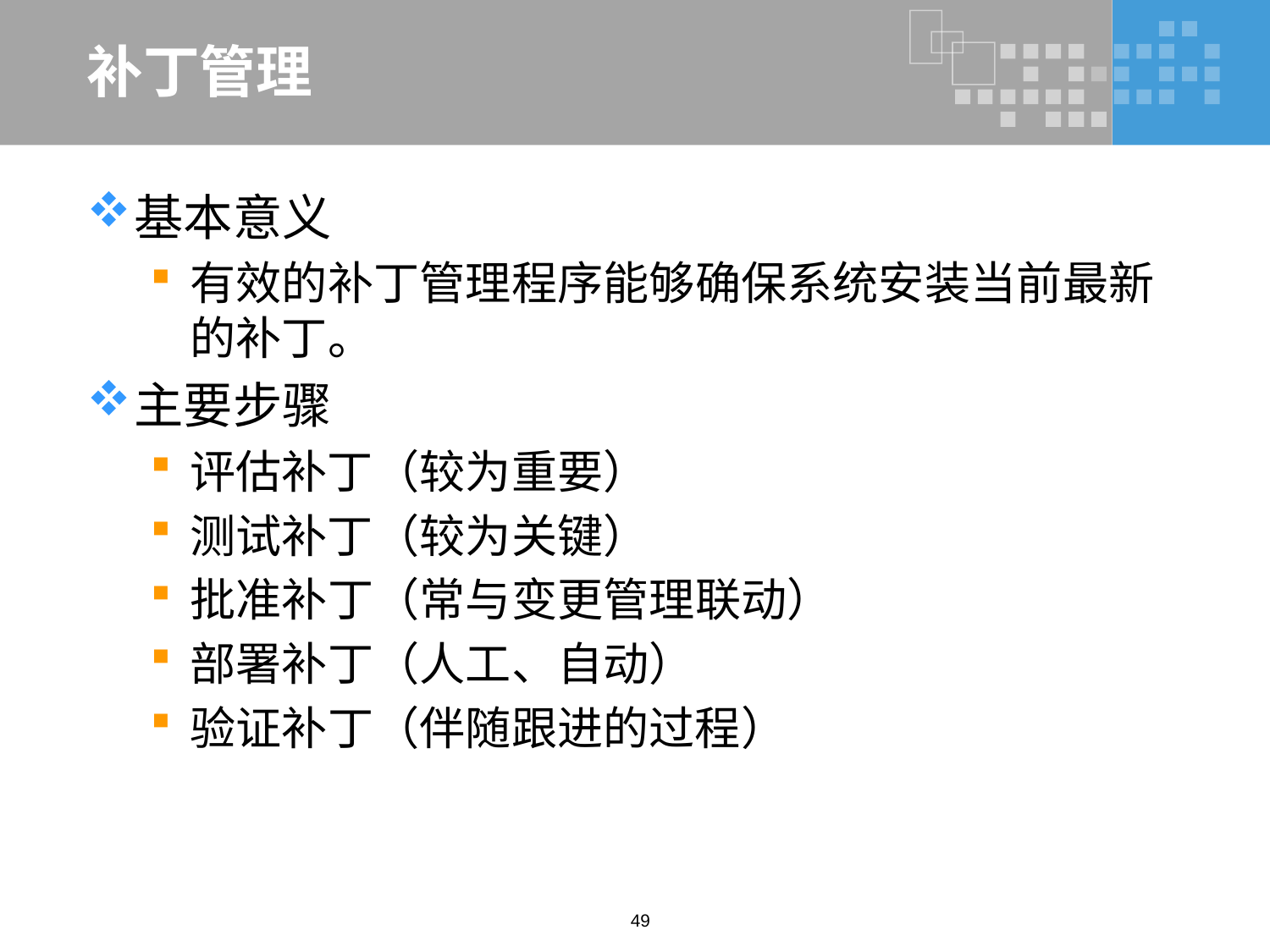

# 补丁管理
基本意义
有效的补丁管理程序能够确保系统安装当前最新的补丁。
主要步骤
评估补丁（较为重要）
测试补丁（较为关键）
批准补丁（常与变更管理联动）
部署补丁（人工、自动）
验证补丁（伴随跟进的过程）
49